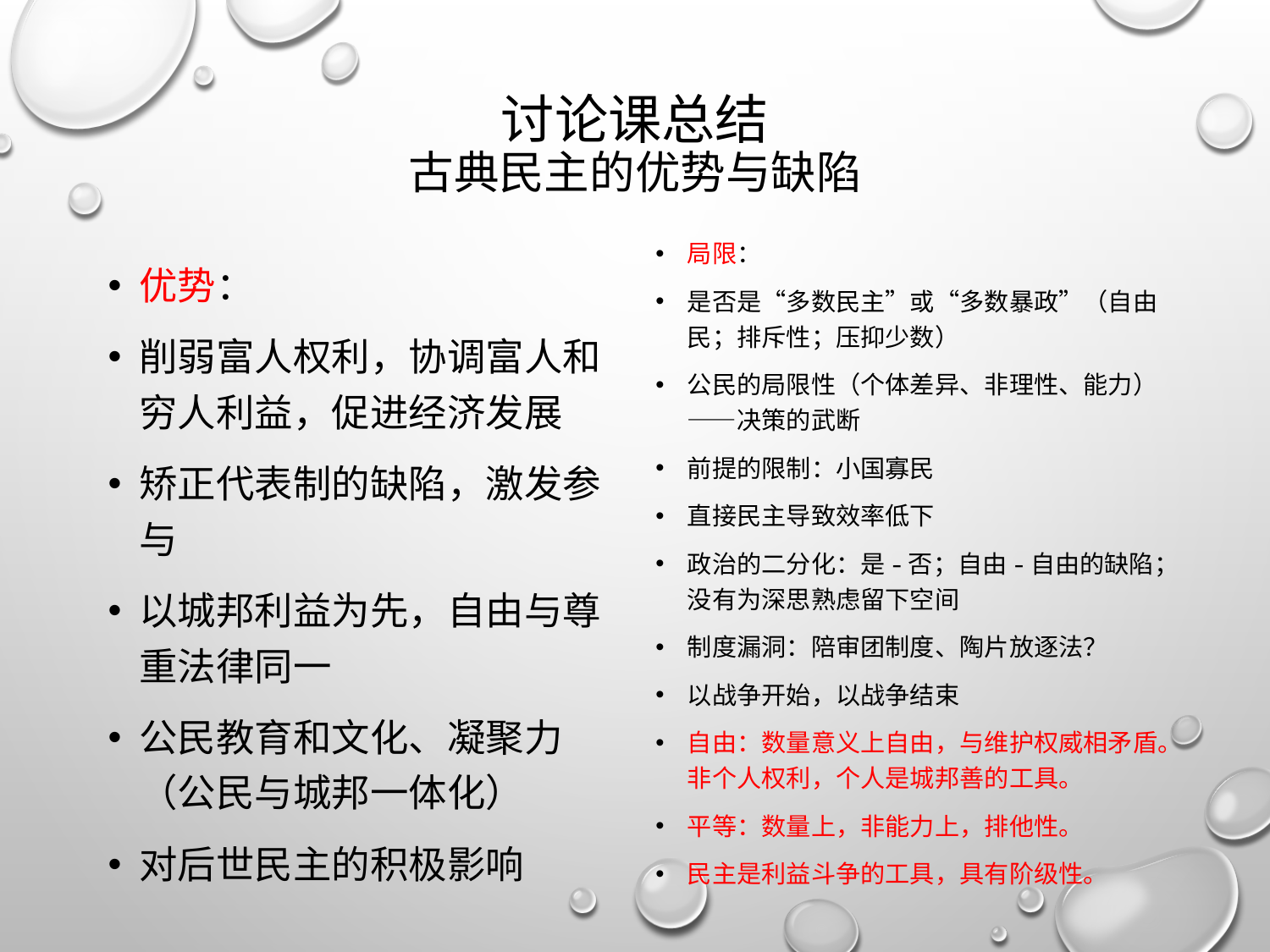

# 讨论课总结 古典民主的优势与缺陷
局限：
是否是“多数民主”或“多数暴政”（自由民；排斥性；压抑少数）
公民的局限性（个体差异、非理性、能力）——决策的武断
前提的限制：小国寡民
直接民主导致效率低下
政治的二分化：是-否；自由-自由的缺陷；没有为深思熟虑留下空间
制度漏洞：陪审团制度、陶片放逐法？
以战争开始，以战争结束
自由：数量意义上自由，与维护权威相矛盾。非个人权利，个人是城邦善的工具。
平等：数量上，非能力上，排他性。
民主是利益斗争的工具，具有阶级性。
优势：
削弱富人权利，协调富人和穷人利益，促进经济发展
矫正代表制的缺陷，激发参与
以城邦利益为先，自由与尊重法律同一
公民教育和文化、凝聚力（公民与城邦一体化）
对后世民主的积极影响